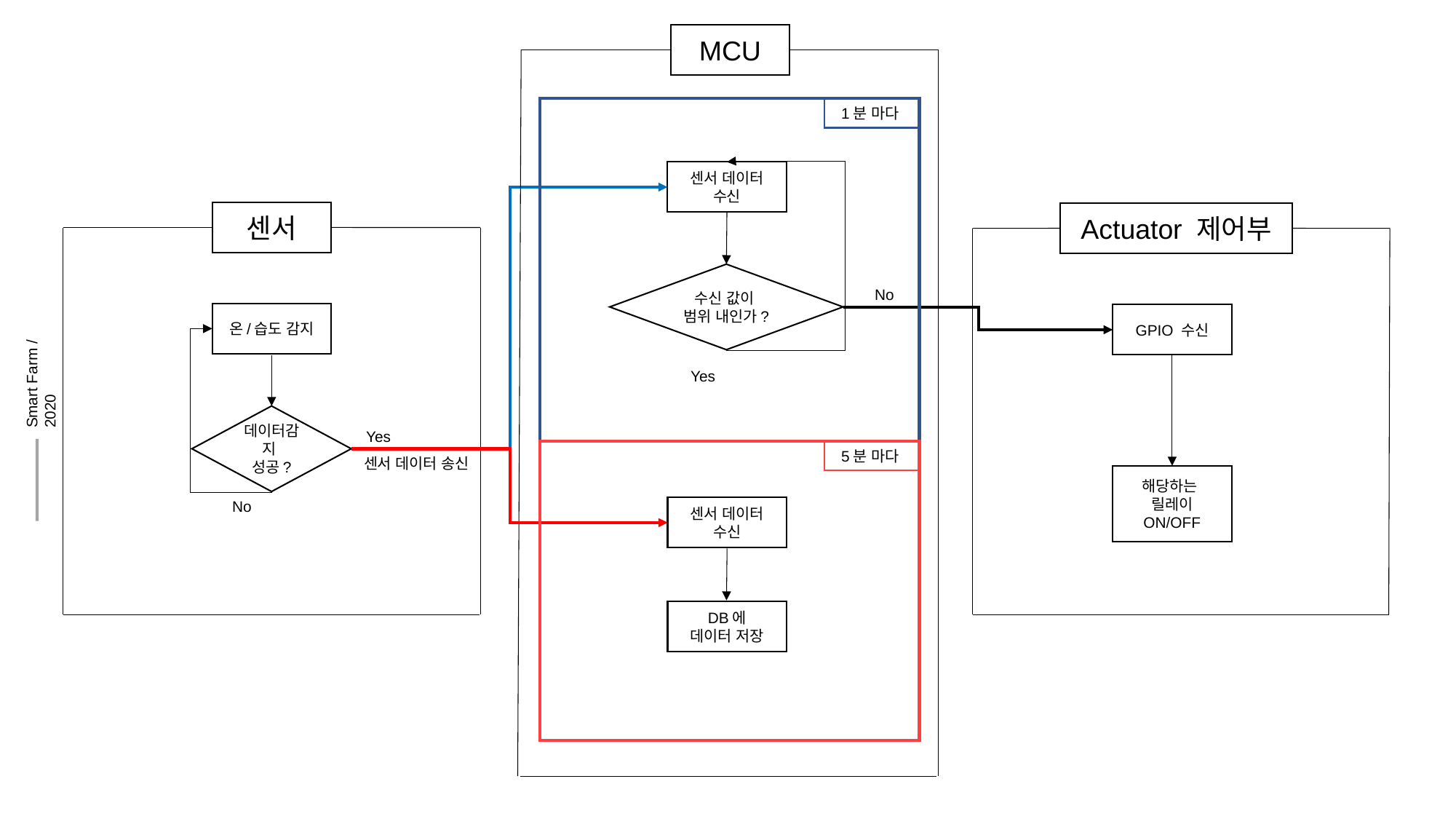

MCU

1분 마다
센서 데이터 수신
센서
Actuator 제어부
수신 값이
범위 내인가?
No
Smart Farm /   2020
온/습도 감지
GPIO 수신
Yes
데이터감지
성공?
Yes

5분 마다
센서 데이터 송신
해당하는
릴레이
ON/OFF
No
센서 데이터 수신
DB에
데이터 저장